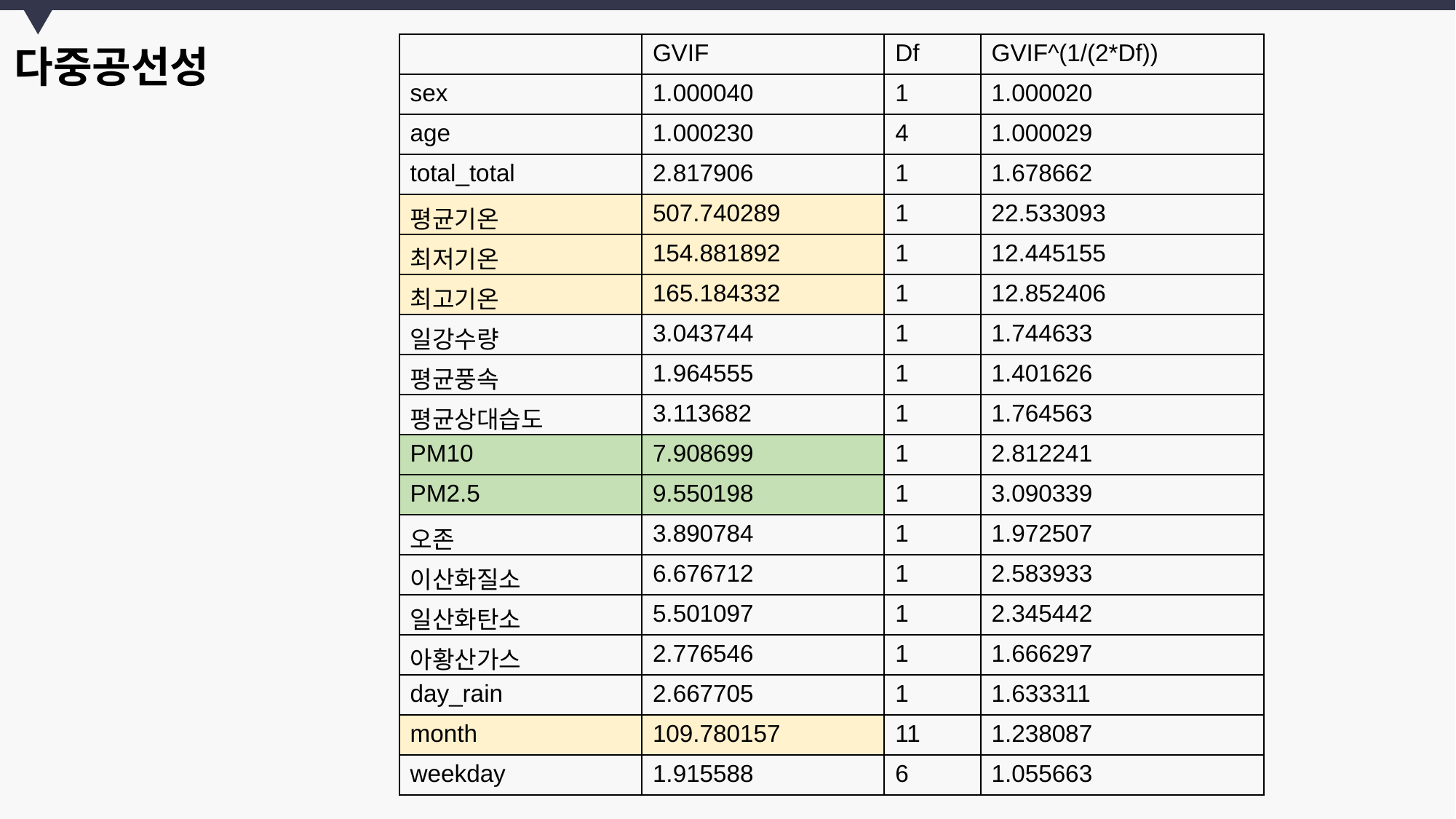

다중공선성
|  | GVIF | Df | GVIF^(1/(2\*Df)) |
| --- | --- | --- | --- |
| sex | 1.000040 | 1 | 1.000020 |
| age | 1.000230 | 4 | 1.000029 |
| total\_total | 2.817906 | 1 | 1.678662 |
| 평균기온 | 507.740289 | 1 | 22.533093 |
| 최저기온 | 154.881892 | 1 | 12.445155 |
| 최고기온 | 165.184332 | 1 | 12.852406 |
| 일강수량 | 3.043744 | 1 | 1.744633 |
| 평균풍속 | 1.964555 | 1 | 1.401626 |
| 평균상대습도 | 3.113682 | 1 | 1.764563 |
| PM10 | 7.908699 | 1 | 2.812241 |
| PM2.5 | 9.550198 | 1 | 3.090339 |
| 오존 | 3.890784 | 1 | 1.972507 |
| 이산화질소 | 6.676712 | 1 | 2.583933 |
| 일산화탄소 | 5.501097 | 1 | 2.345442 |
| 아황산가스 | 2.776546 | 1 | 1.666297 |
| day\_rain | 2.667705 | 1 | 1.633311 |
| month | 109.780157 | 11 | 1.238087 |
| weekday | 1.915588 | 6 | 1.055663 |